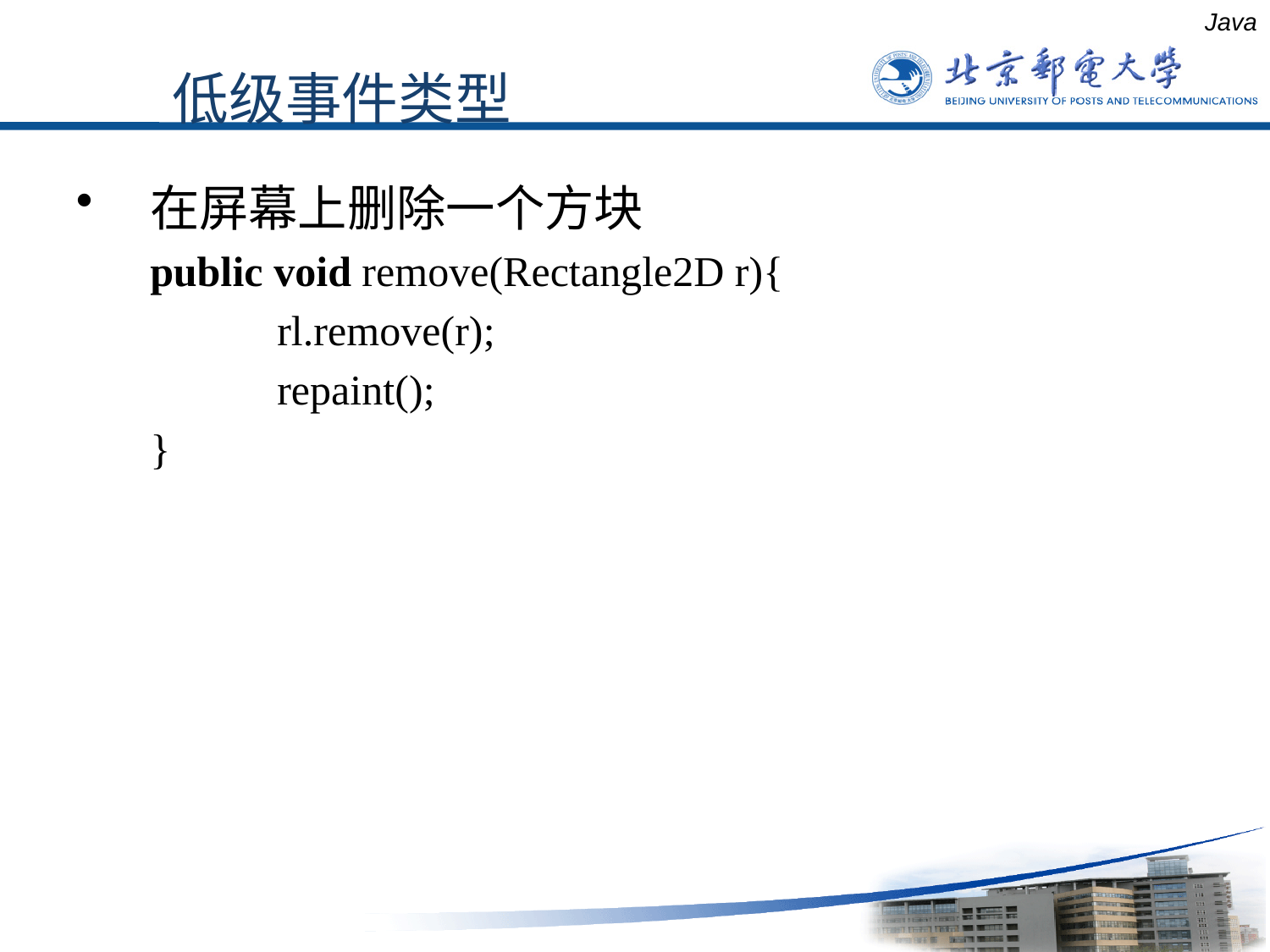

Java
低级事件类型
在屏幕上删除一个方块
	public void remove(Rectangle2D r){
		rl.remove(r);
		repaint();
	}